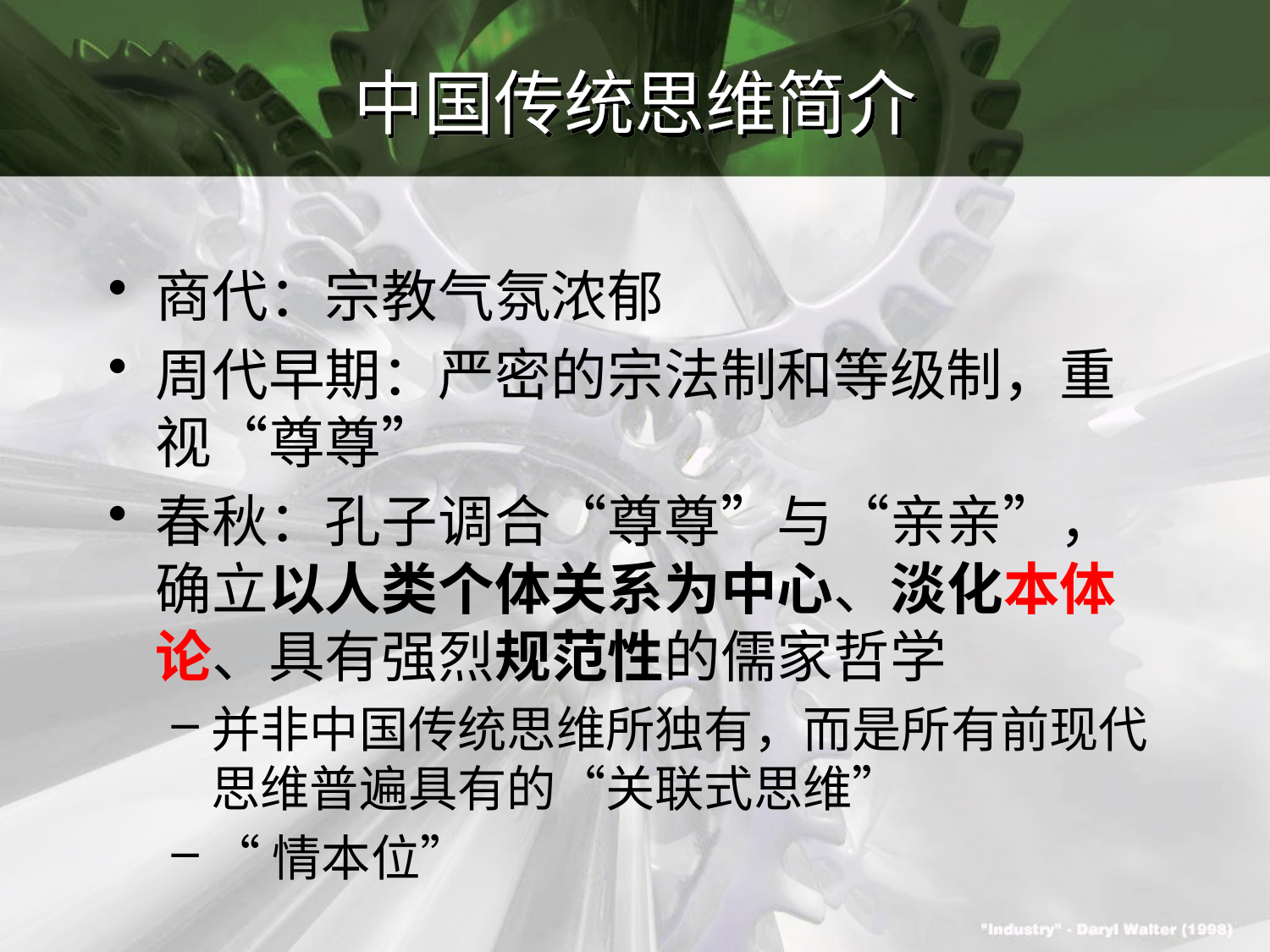

# 中国传统思维简介
商代：宗教气氛浓郁
周代早期：严密的宗法制和等级制，重视“尊尊”
春秋：孔子调合“尊尊”与“亲亲”，确立以人类个体关系为中心、淡化本体论、具有强烈规范性的儒家哲学
并非中国传统思维所独有，而是所有前现代思维普遍具有的“关联式思维”
“情本位”